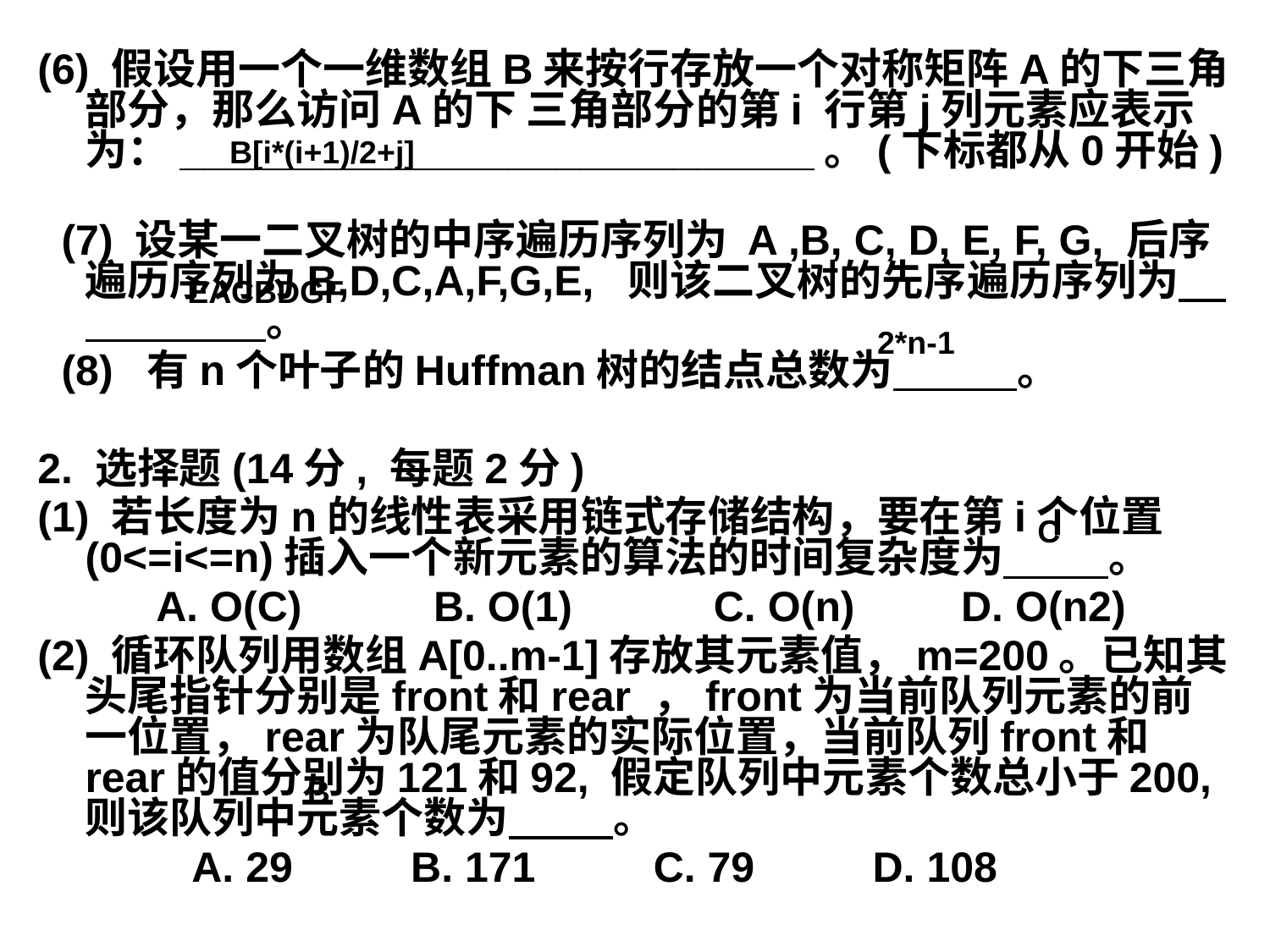

(6) 假设用一个一维数组B来按行存放一个对称矩阵A的下三角部分，那么访问A的下 三角部分的第i 行第j列元素应表示为：___________________________。(下标都从0开始)
  (7) 设某一二叉树的中序遍历序列为 A ,B, C, D, E, F, G, 后序遍历序列为B,D,C,A,F,G,E,  则该二叉树的先序遍历序列为                         。
  (8)  有n个叶子的Huffman树的结点总数为             。

2. 选择题(14分, 每题2分)
(1) 若长度为n的线性表采用链式存储结构，要在第i个位置(0<=i<=n)插入一个新元素的算法的时间复杂度为           。
          A. O(C)     　 B. O(1)     　  C. O(n)         D. O(n2)
(2) 循环队列用数组A[0..m-1]存放其元素值，m=200。已知其头尾指针分别是front和rear ，front为当前队列元素的前一位置，rear为队尾元素的实际位置，当前队列front和rear的值分别为121和92, 假定队列中元素个数总小于200, 则该队列中元素个数为           。
             A. 29          B. 171          C. 79          D. 108

                B[i*(i+1)/2+j]
EACBDGF
2*n-1
C
B